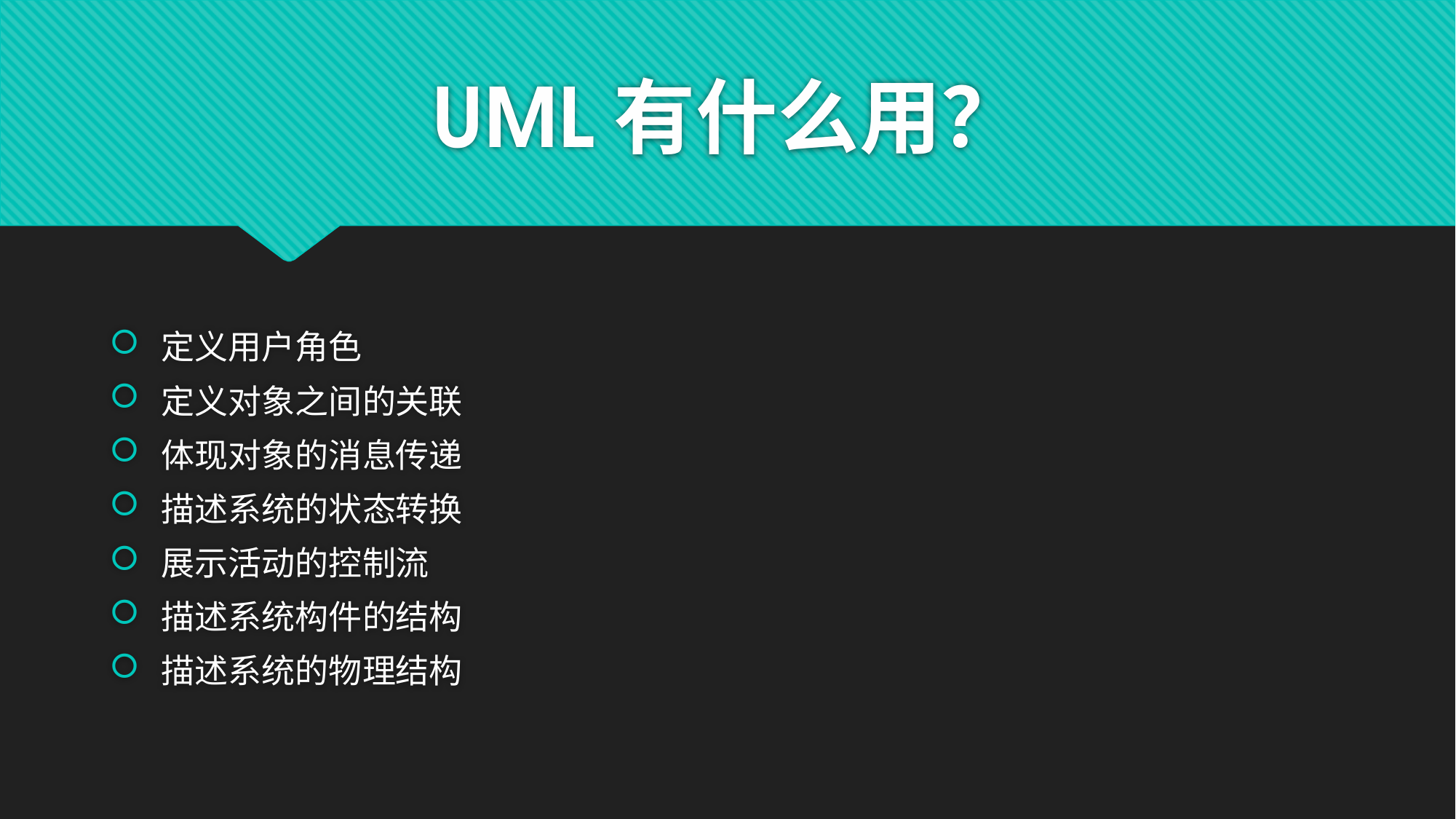

# UML有什么用？

 定义用户角色
 定义对象之间的关联
 体现对象的消息传递
 描述系统的状态转换
 展示活动的控制流
 描述系统构件的结构
 描述系统的物理结构